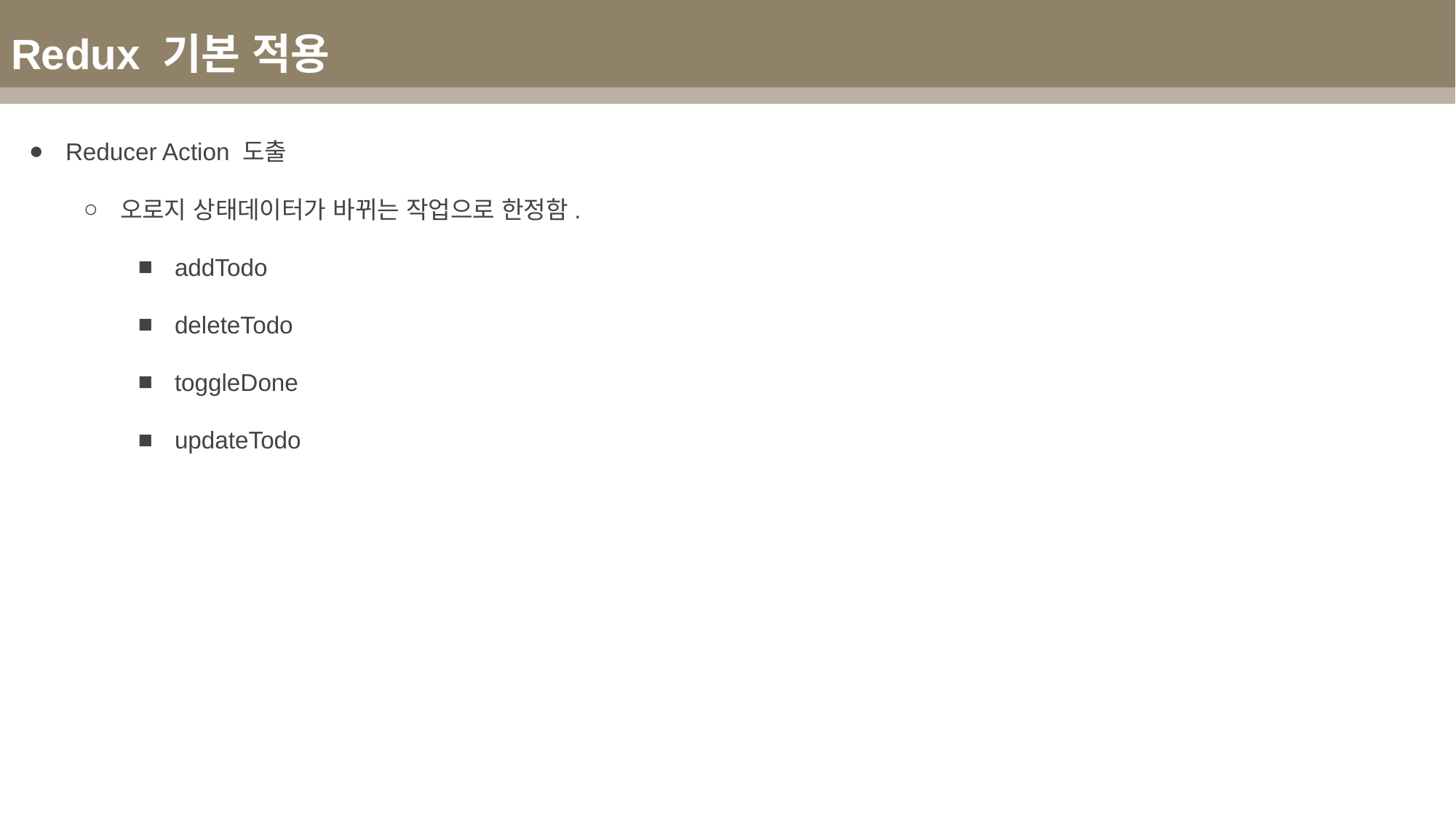

Redux 기본 적용
Reducer Action 도출
오로지 상태데이터가 바뀌는 작업으로 한정함.
addTodo
deleteTodo
toggleDone
updateTodo